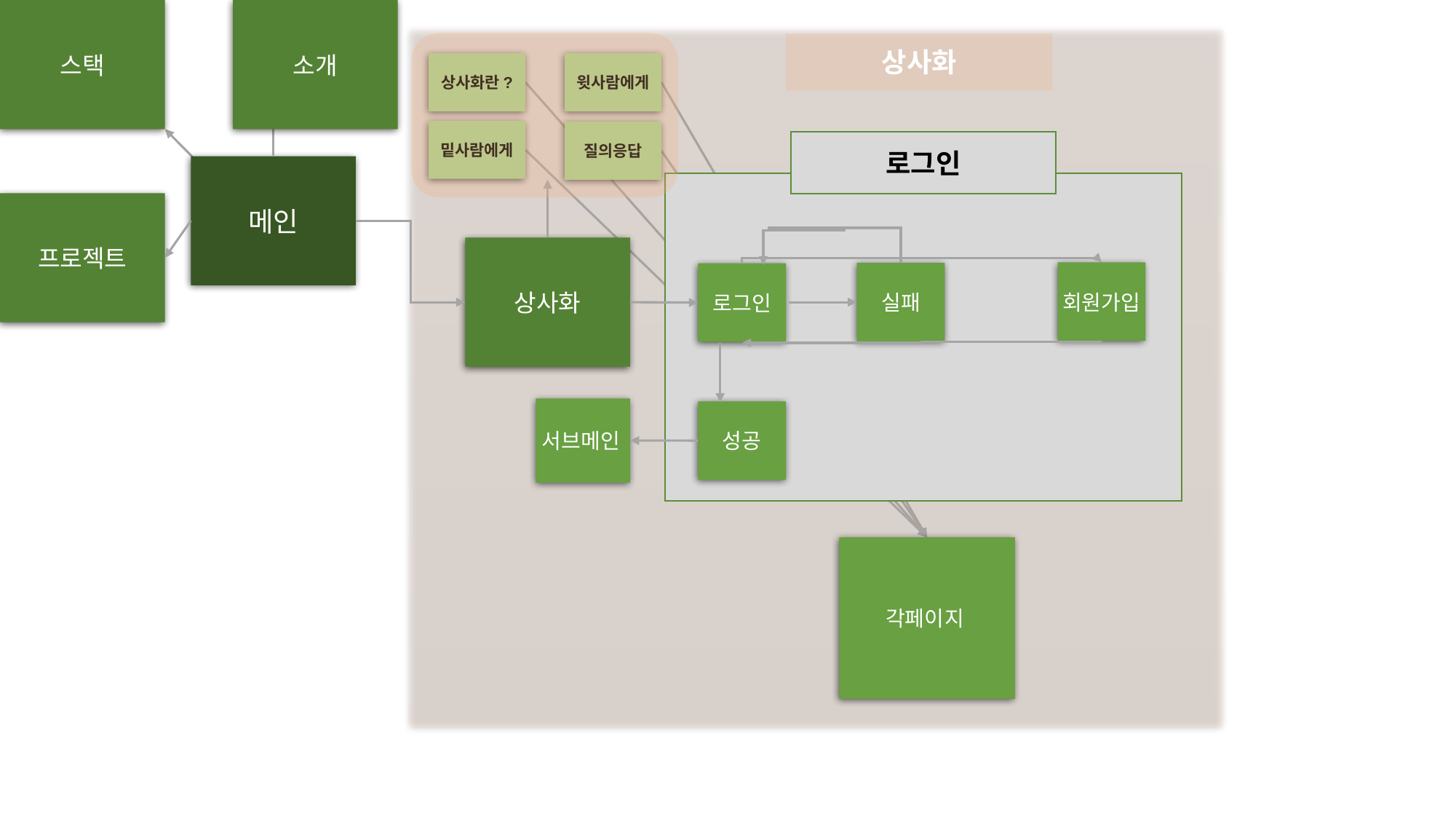

소개
스택

상사화
윗사람에게
상사화란?
밑사람에게
질의응답
로그인
메인

프로젝트
상사화
회원가입
실패
로그인
서브메인
성공
각페이지